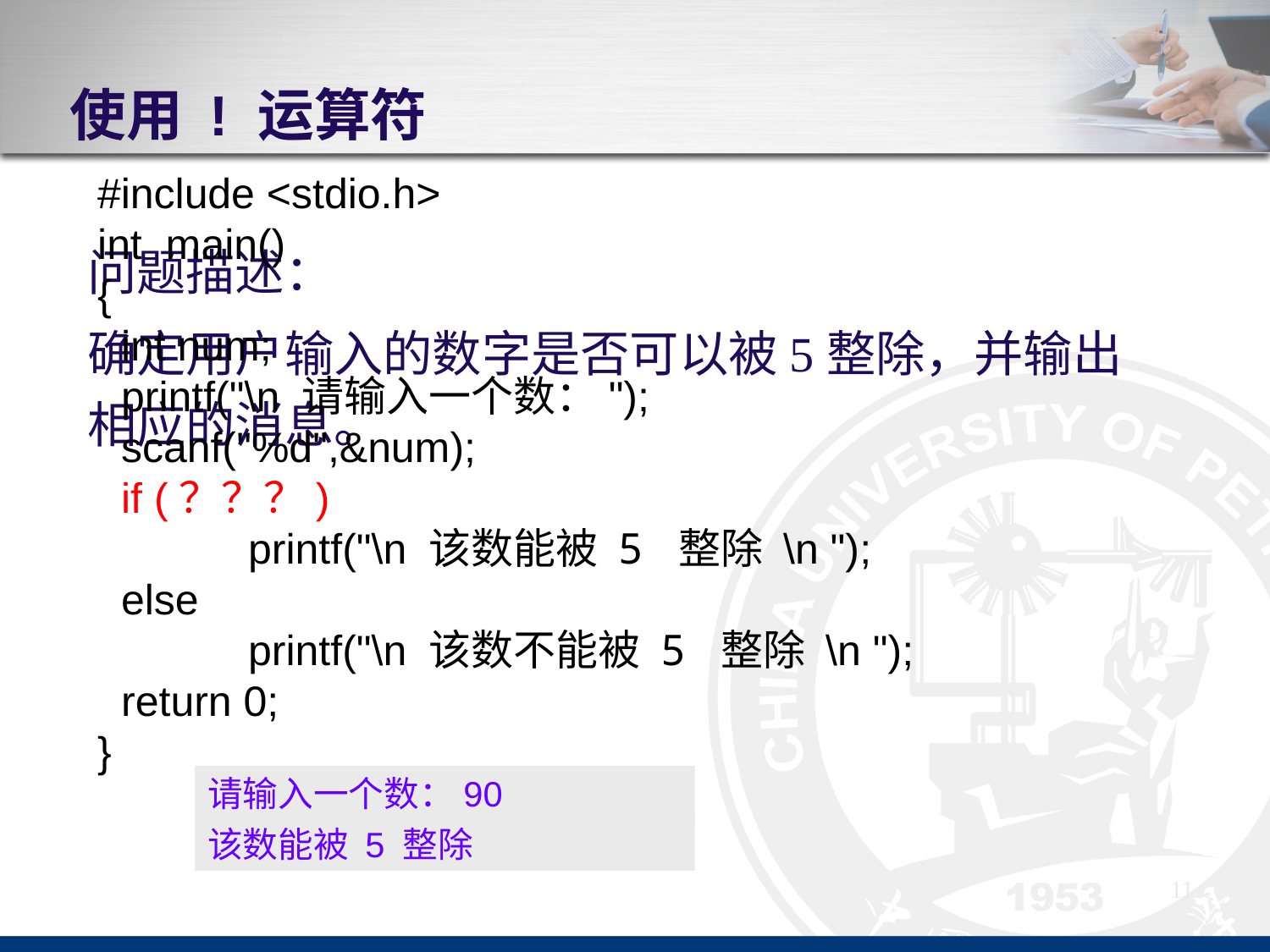

# 使用 ! 运算符
#include <stdio.h>
int  main()
{
  int num;
  printf("\n 请输入一个数：");
  scanf("%d",&num);
  if (？？？)
	  printf("\n 该数能被 5 整除 \n ");
  else
	  printf("\n 该数不能被 5 整除 \n ");
  return 0;
}
问题描述：
确定用户输入的数字是否可以被5整除，并输出相应的消息。

请输入一个数：90
该数能被 5 整除
11